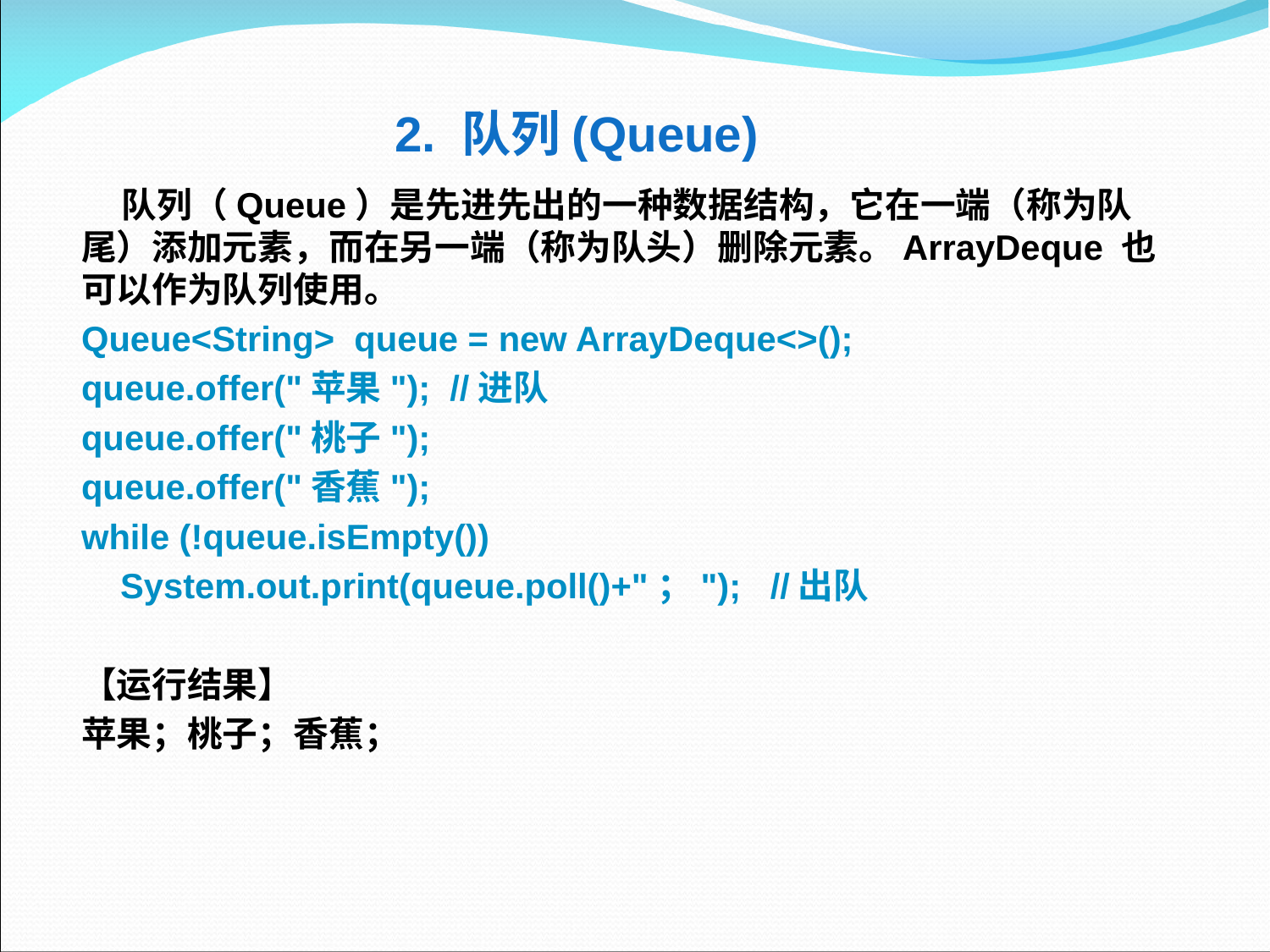

2. 队列(Queue)
    队列（Queue）是先进先出的一种数据结构，它在一端（称为队尾）添加元素，而在另一端（称为队头）删除元素。ArrayDeque 也可以作为队列使用。
Queue<String>  queue = new ArrayDeque<>();
queue.offer("苹果");  //进队
queue.offer("桃子");
queue.offer("香蕉");
while (!queue.isEmpty())
    System.out.print(queue.poll()+"；");   //出队

【运行结果】
苹果；桃子；香蕉；